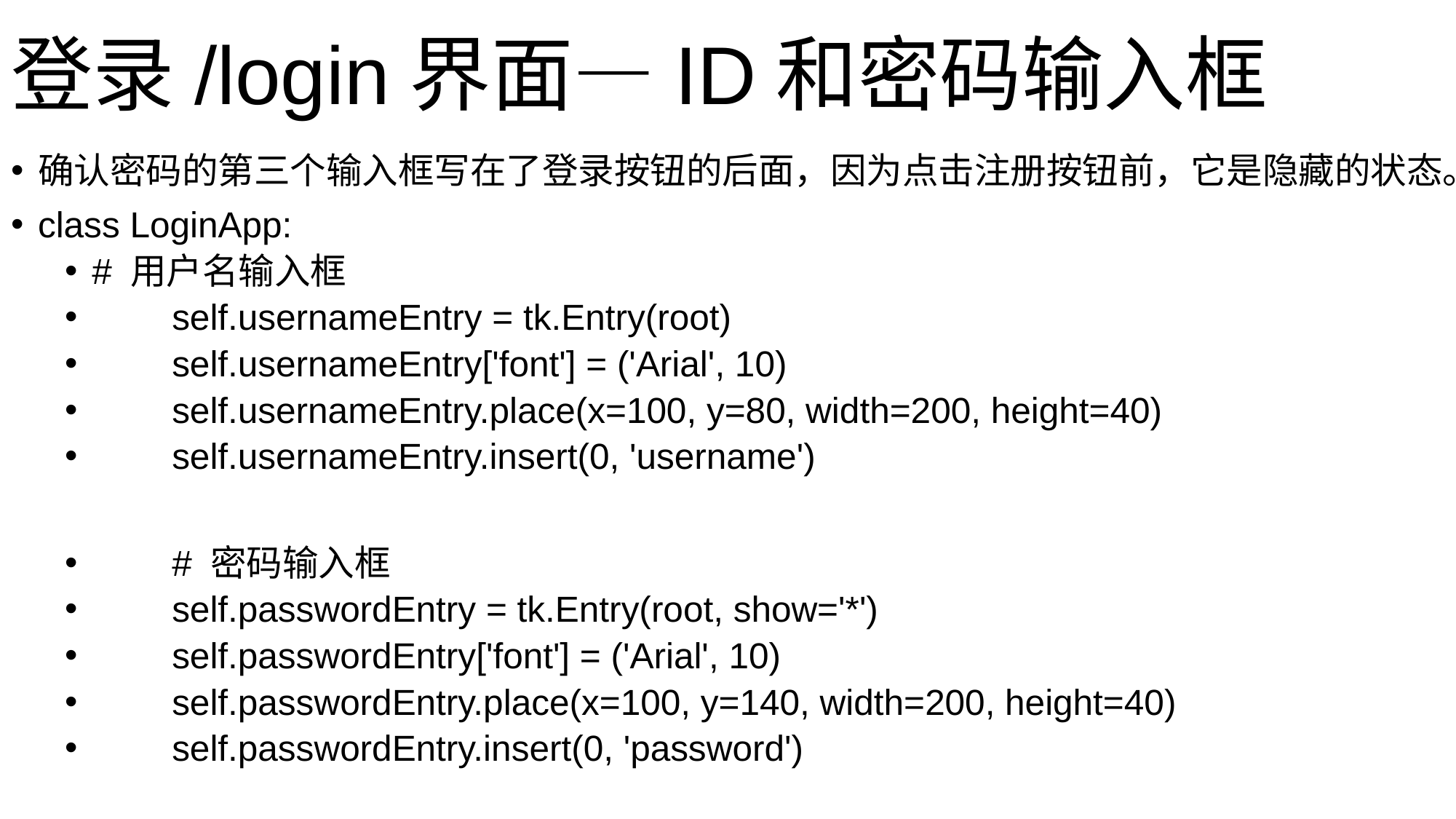

# 登录/login界面—ID和密码输入框
确认密码的第三个输入框写在了登录按钮的后面，因为点击注册按钮前，它是隐藏的状态。
class LoginApp:
# 用户名输入框
        self.usernameEntry = tk.Entry(root)
        self.usernameEntry['font'] = ('Arial', 10)
        self.usernameEntry.place(x=100, y=80, width=200, height=40)
        self.usernameEntry.insert(0, 'username')

        # 密码输入框
        self.passwordEntry = tk.Entry(root, show='*')
        self.passwordEntry['font'] = ('Arial', 10)
        self.passwordEntry.place(x=100, y=140, width=200, height=40)
        self.passwordEntry.insert(0, 'password')